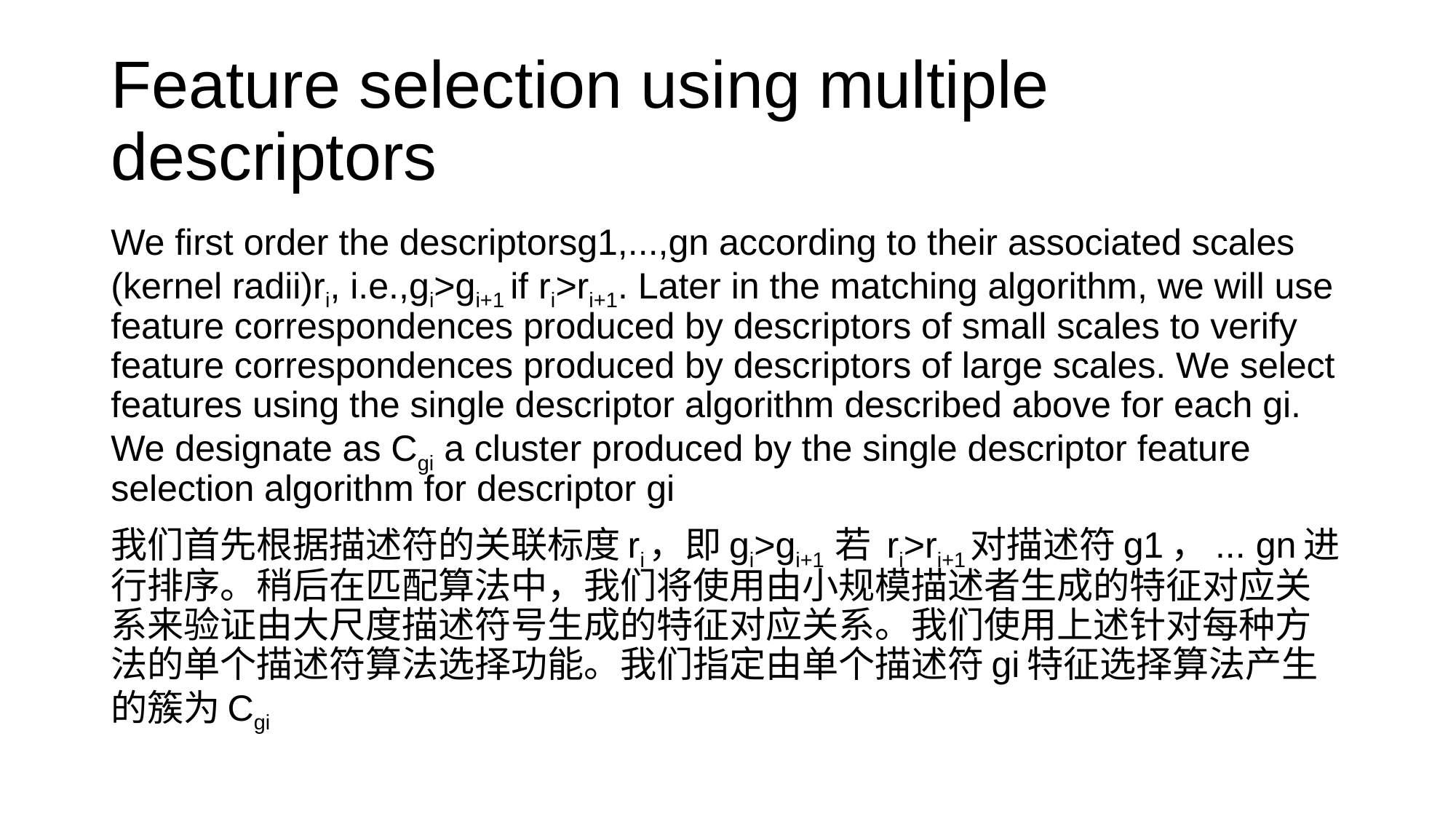

# Feature selection using multiple descriptors
We first order the descriptorsg1,...,gn according to their associated scales (kernel radii)ri, i.e.,gi>gi+1 if ri>ri+1. Later in the matching algorithm, we will use feature correspondences produced by descriptors of small scales to verify feature correspondences produced by descriptors of large scales. We select features using the single descriptor algorithm described above for each gi. We designate as Cgi a cluster produced by the single descriptor feature selection algorithm for descriptor gi
我们首先根据描述符的关联标度ri，即gi>gi+1 若 ri>ri+1对描述符g1，... gn进行排序。稍后在匹配算法中，我们将使用由小规模描述者生成的特征对应关系来验证由大尺度描述符号生成的特征对应关系。我们使用上述针对每种方法的单个描述符算法选择功能。我们指定由单个描述符gi特征选择算法产生的簇为Cgi